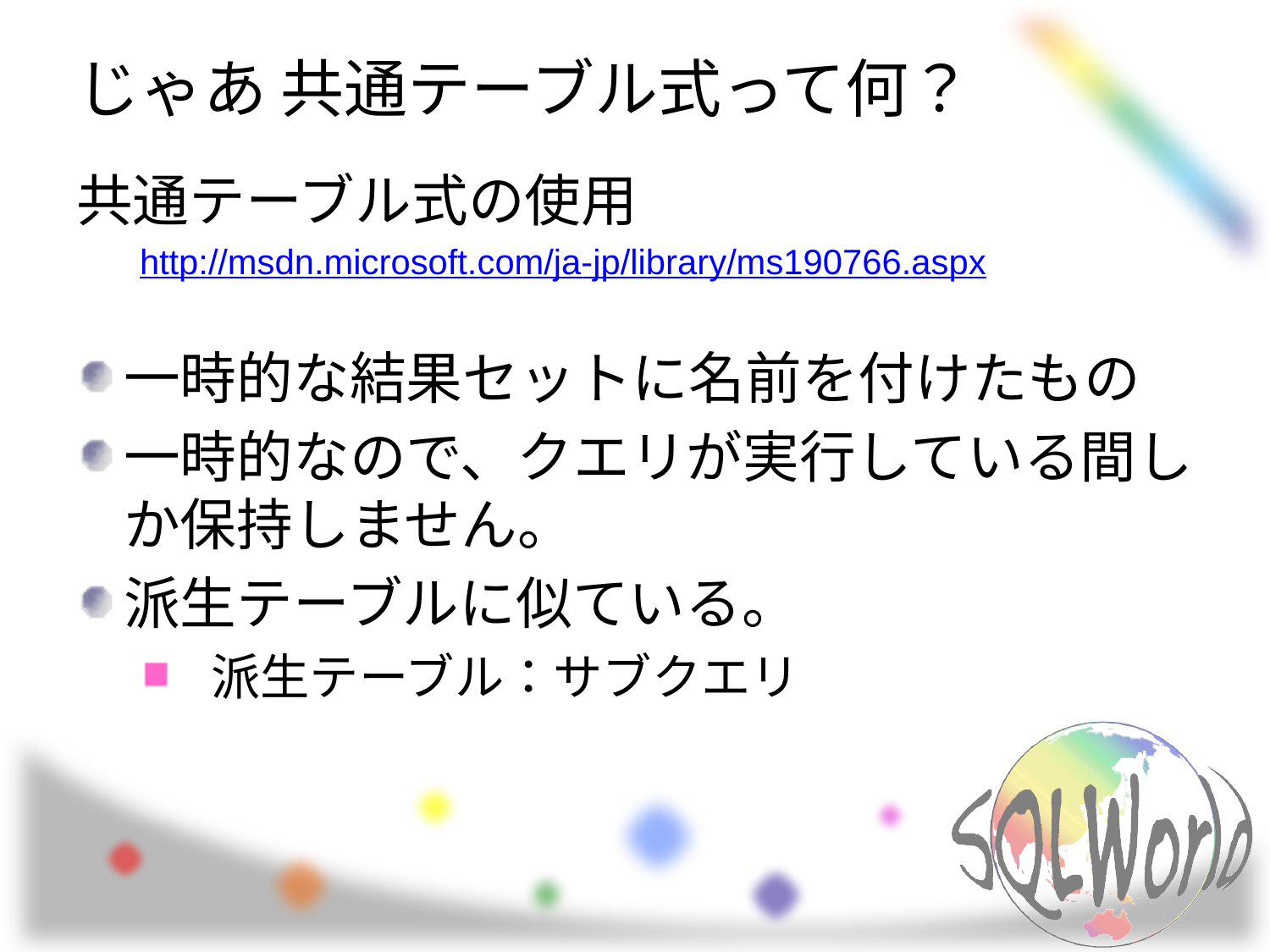

# じゃあ 共通テーブル式って何？
共通テーブル式の使用
http://msdn.microsoft.com/ja-jp/library/ms190766.aspx

一時的な結果セットに名前を付けたもの
一時的なので、クエリが実行している間しか保持しません。
派生テーブルに似ている。
派生テーブル：サブクエリ